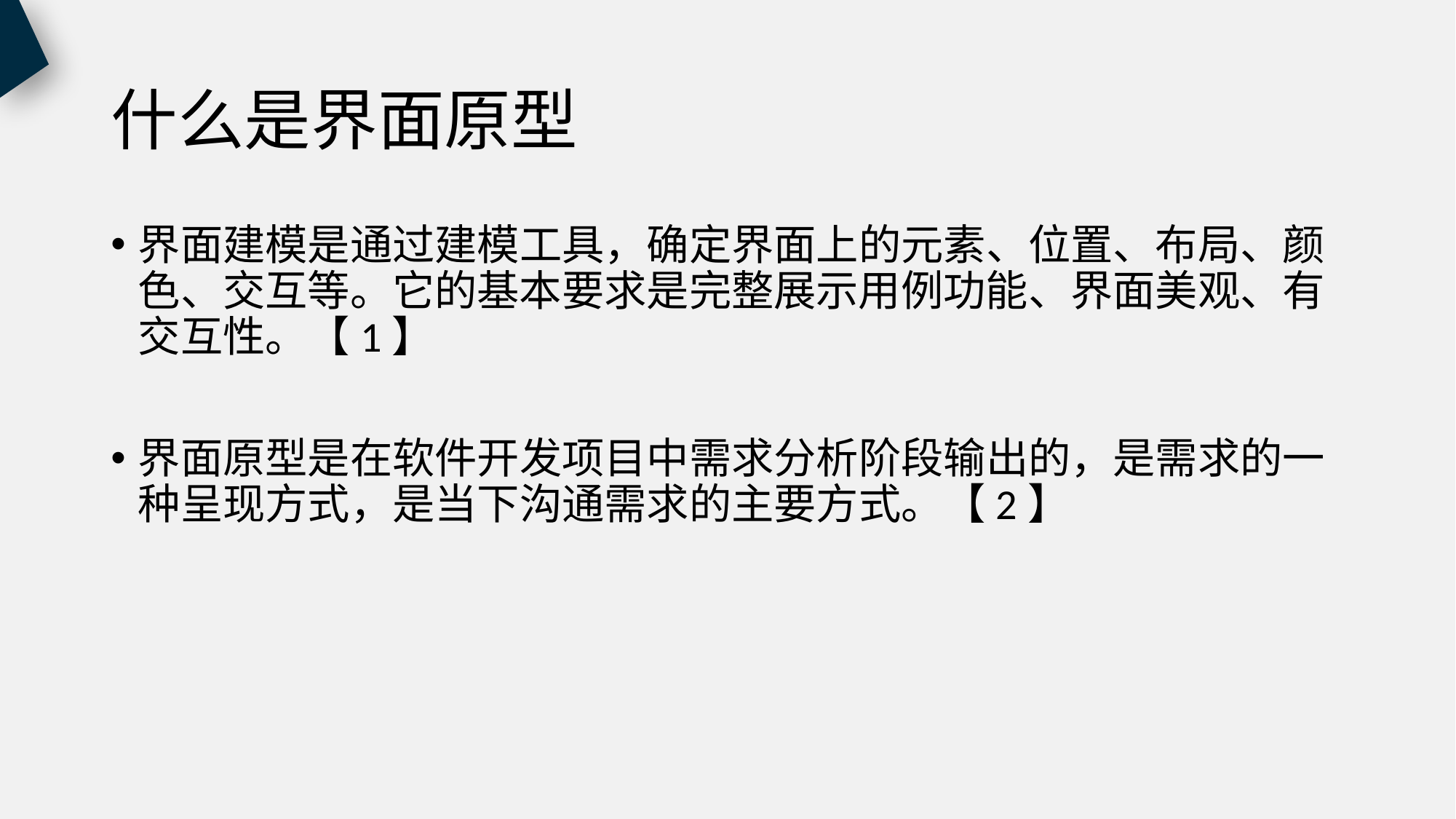

# 什么是界面原型
界面建模是通过建模工具，确定界面上的元素、位置、布局、颜色、交互等。它的基本要求是完整展示用例功能、界面美观、有交互性。【1】

界面原型是在软件开发项目中需求分析阶段输出的，是需求的一种呈现方式，是当下沟通需求的主要方式。【2】